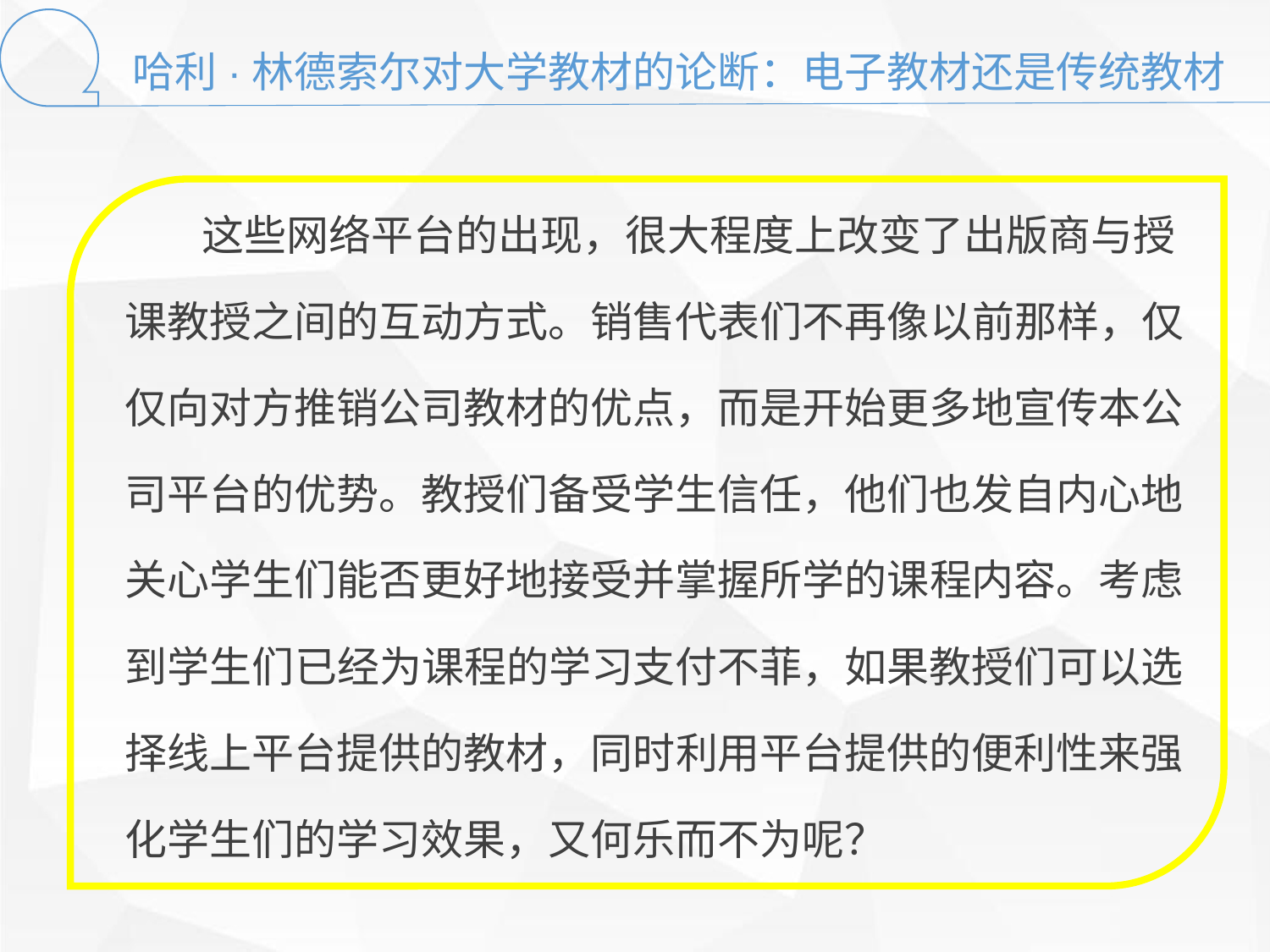

哈利·林德索尔对大学教材的论断：电子教材还是传统教材
       这些网络平台的出现，很大程度上改变了出版商与授课教授之间的互动方式。销售代表们不再像以前那样，仅仅向对方推销公司教材的优点，而是开始更多地宣传本公司平台的优势。教授们备受学生信任，他们也发自内心地关心学生们能否更好地接受并掌握所学的课程内容。考虑到学生们已经为课程的学习支付不菲，如果教授们可以选择线上平台提供的教材，同时利用平台提供的便利性来强化学生们的学习效果，又何乐而不为呢？